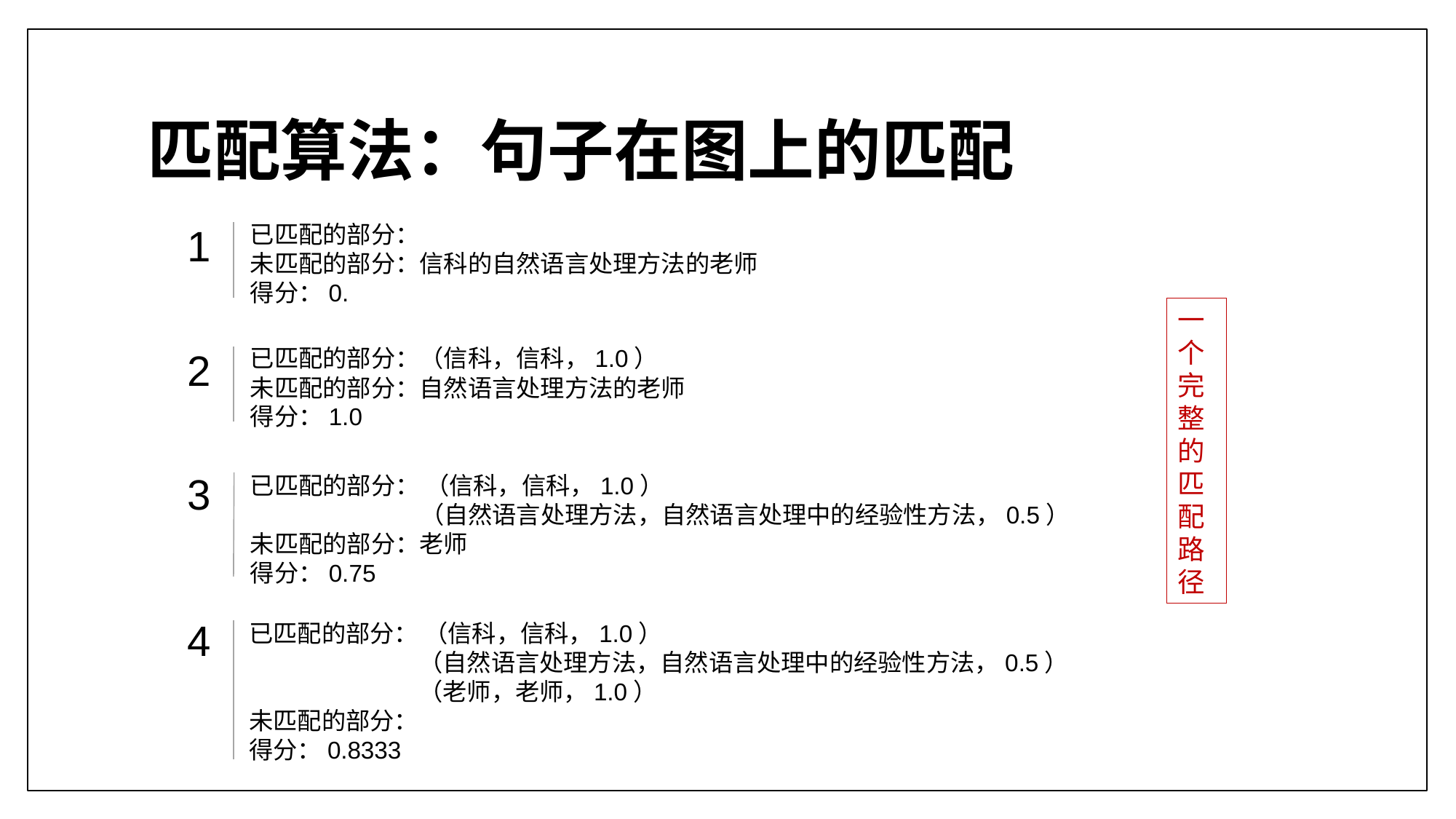

# 匹配算法：句子在图上的匹配
1
已匹配的部分：
未匹配的部分：信科的自然语言处理方法的老师
得分：0.
一个完整的匹配路径
2
已匹配的部分：（信科，信科，1.0）
未匹配的部分：自然语言处理方法的老师
得分：1.0
3
已匹配的部分： （信科，信科，1.0）
                              （自然语言处理方法，自然语言处理中的经验性方法，0.5）
未匹配的部分：老师
得分：0.75
4
已匹配的部分： （信科，信科，1.0）
                              （自然语言处理方法，自然语言处理中的经验性方法，0.5）
                              （老师，老师，1.0）
未匹配的部分：
得分：0.8333